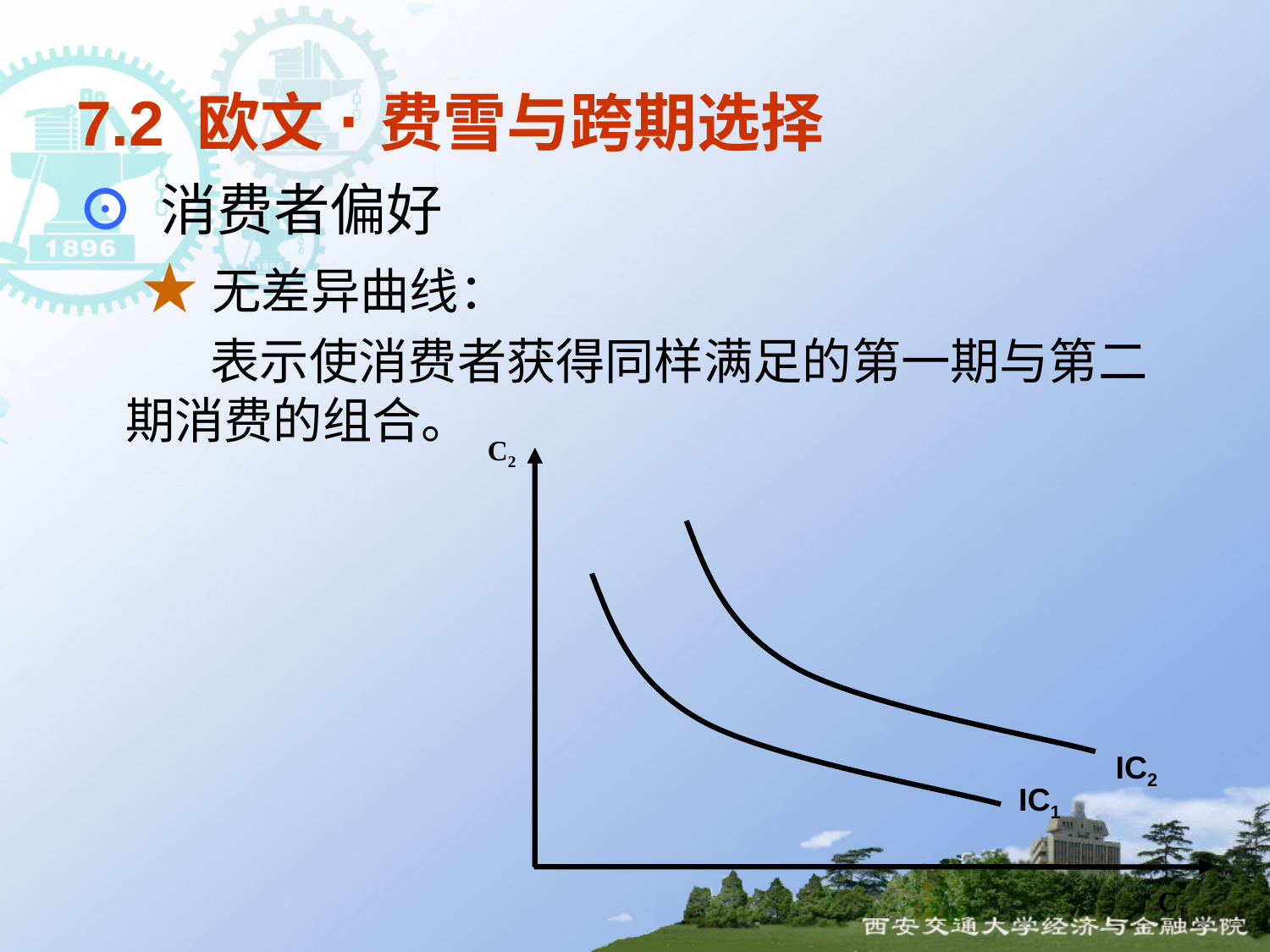

# 7.2 欧文·费雪与跨期选择
⊙ 消费者偏好
     ★无差异曲线：
           表示使消费者获得同样满足的第一期与第二期消费的组合。
C2

IC2
IC1

C1